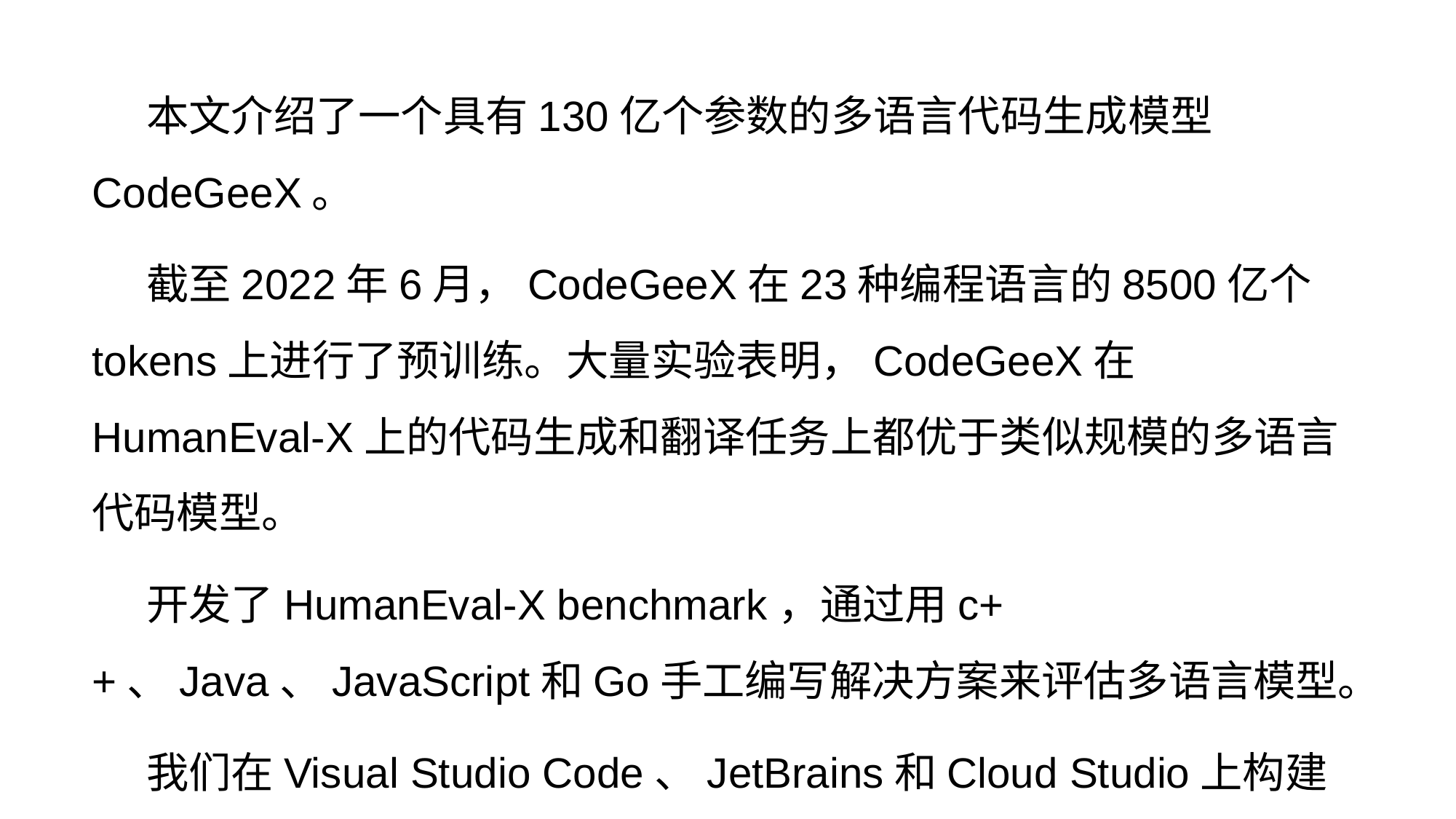

本文介绍了一个具有130亿个参数的多语言代码生成模型CodeGeeX。
截至2022年6月，CodeGeeX在23种编程语言的8500亿个tokens上进行了预训练。大量实验表明，CodeGeeX在HumanEval-X上的代码生成和翻译任务上都优于类似规模的多语言代码模型。
开发了HumanEval-X benchmark，通过用c++、Java、JavaScript和Go手工编写解决方案来评估多语言模型。
我们在Visual Studio Code、JetBrains和Cloud Studio上构建了基于CodeGeeX的扩展。